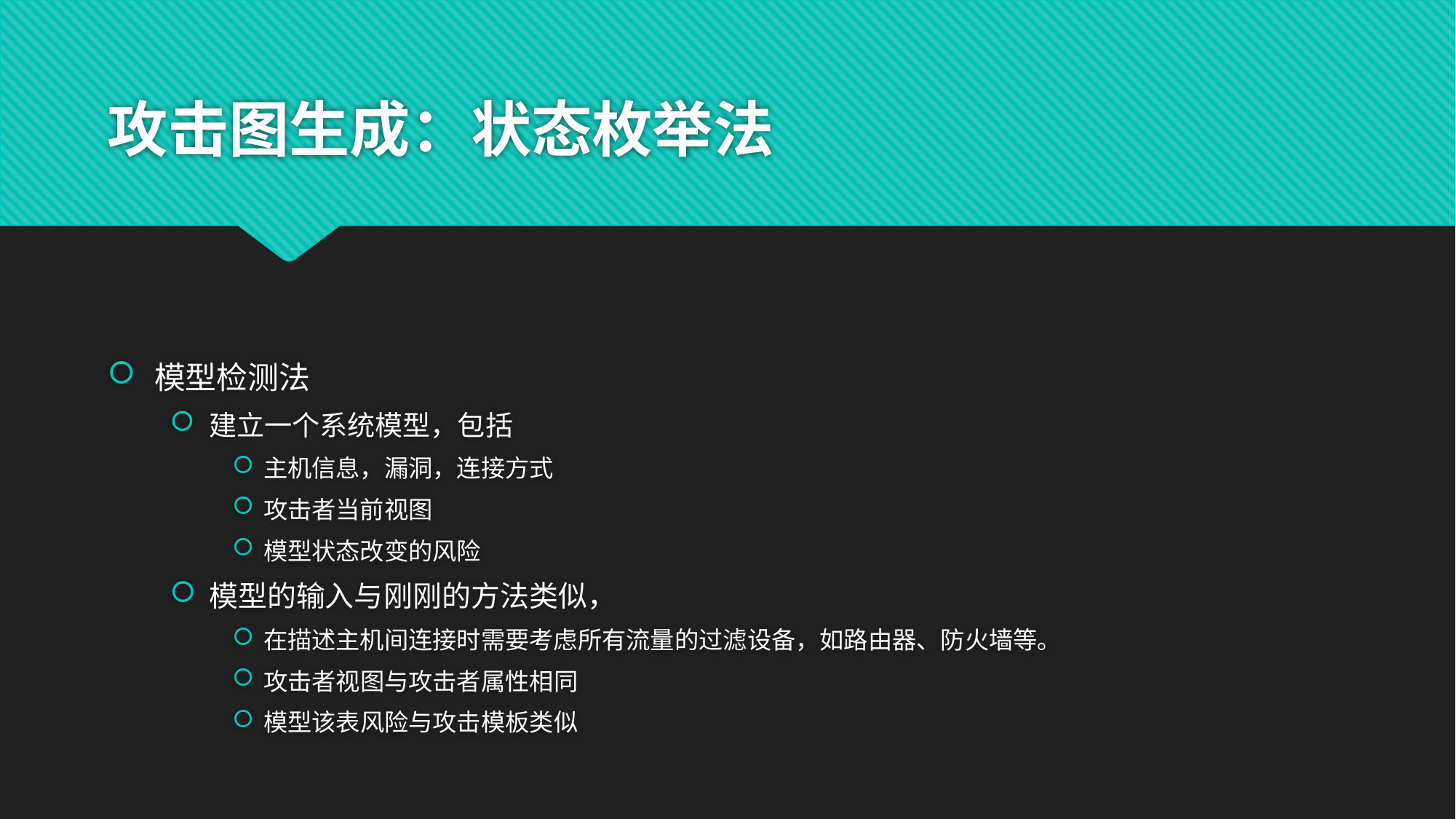

# 攻击图生成：状态枚举法

模型检测法
建立一个系统模型，包括
主机信息，漏洞，连接方式
攻击者当前视图
模型状态改变的风险
模型的输入与刚刚的方法类似，
在描述主机间连接时需要考虑所有流量的过滤设备，如路由器、防火墙等。
攻击者视图与攻击者属性相同
模型该表风险与攻击模板类似